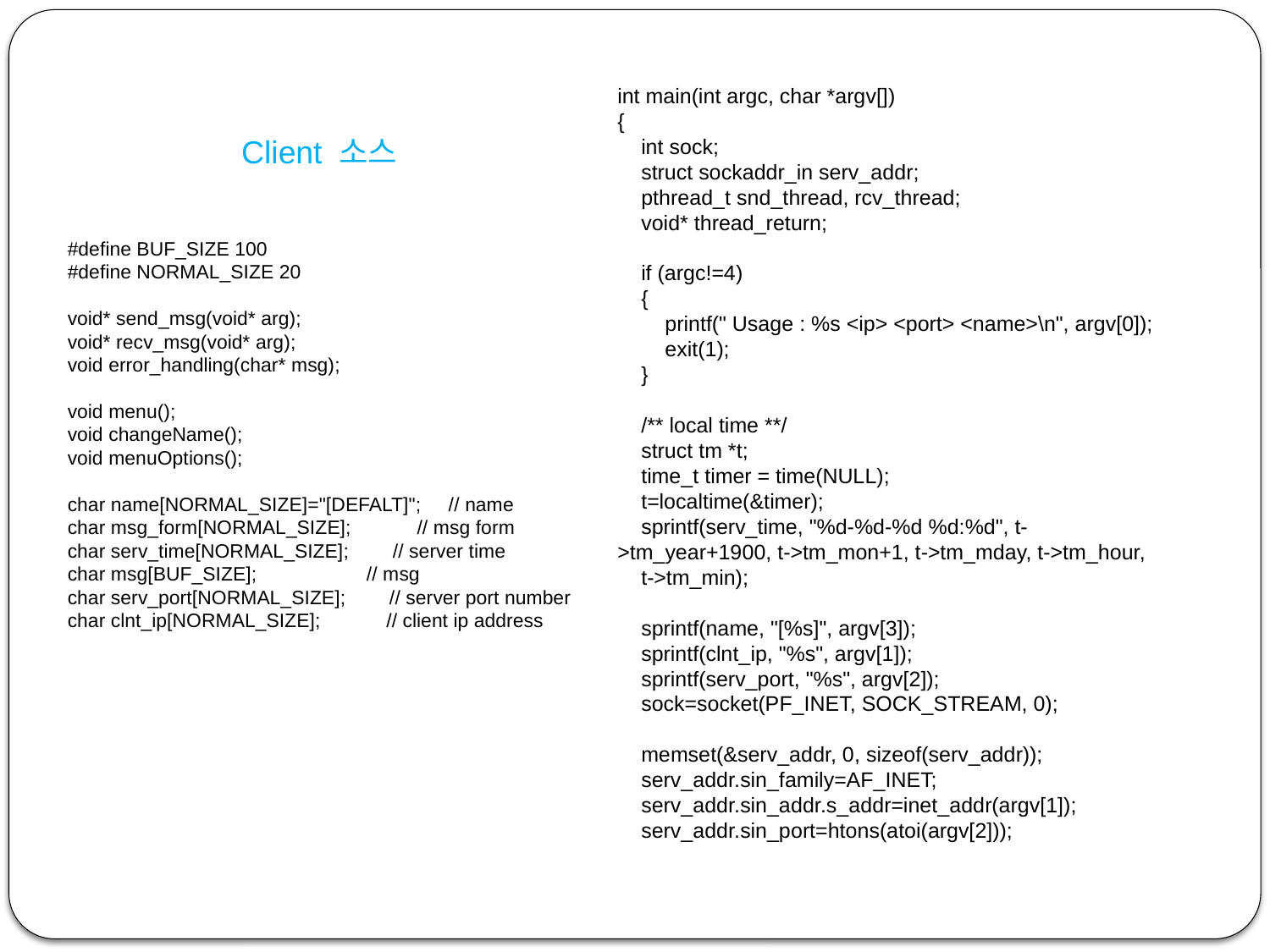

int main(int argc, char *argv[])
{
    int sock;
    struct sockaddr_in serv_addr;
    pthread_t snd_thread, rcv_thread;
    void* thread_return;

    if (argc!=4)
    {
        printf(" Usage : %s <ip> <port> <name>\n", argv[0]);
        exit(1);
    }

    /** local time **/
    struct tm *t;
    time_t timer = time(NULL);
    t=localtime(&timer);
    sprintf(serv_time, "%d-%d-%d %d:%d", t->tm_year+1900, t->tm_mon+1, t->tm_mday, t->tm_hour,
    t->tm_min);

    sprintf(name, "[%s]", argv[3]);
    sprintf(clnt_ip, "%s", argv[1]);
    sprintf(serv_port, "%s", argv[2]);
    sock=socket(PF_INET, SOCK_STREAM, 0);

    memset(&serv_addr, 0, sizeof(serv_addr));
    serv_addr.sin_family=AF_INET;
    serv_addr.sin_addr.s_addr=inet_addr(argv[1]);
    serv_addr.sin_port=htons(atoi(argv[2]));

Client 소스
#define BUF_SIZE 100
#define NORMAL_SIZE 20

void* send_msg(void* arg);
void* recv_msg(void* arg);
void error_handling(char* msg);

void menu();
void changeName();
void menuOptions();

char name[NORMAL_SIZE]="[DEFALT]";     // name
char msg_form[NORMAL_SIZE];            // msg form
char serv_time[NORMAL_SIZE];        // server time
char msg[BUF_SIZE];                    // msg
char serv_port[NORMAL_SIZE];        // server port number
char clnt_ip[NORMAL_SIZE];            // client ip address